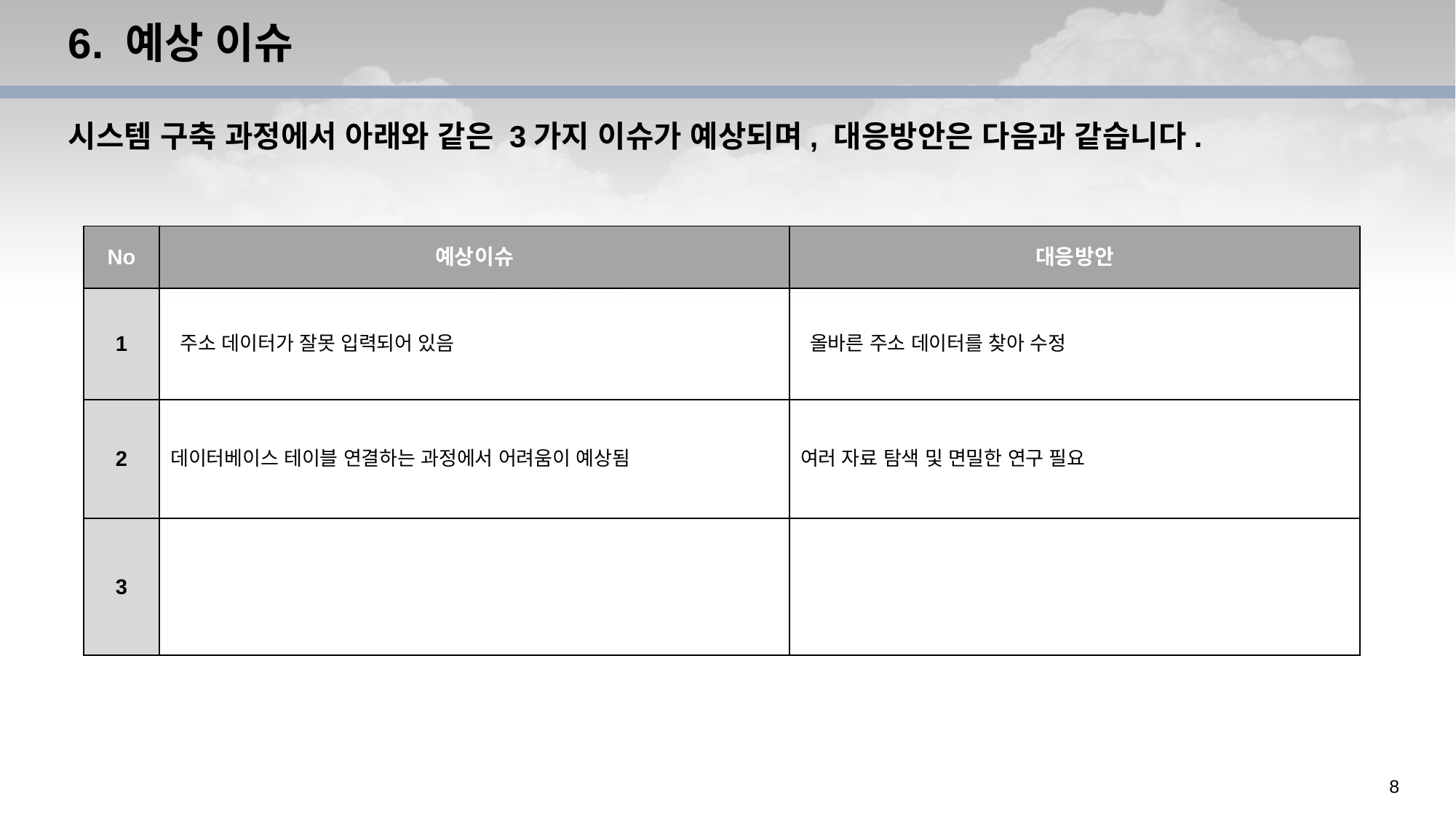

# 6. 예상 이슈
시스템 구축 과정에서 아래와 같은 3가지 이슈가 예상되며, 대응방안은 다음과 같습니다.
| No | 예상이슈 | 대응방안 |
| --- | --- | --- |
| 1 | 주소 데이터가 잘못 입력되어 있음 | 올바른 주소 데이터를 찾아 수정 |
| 2 | 데이터베이스 테이블 연결하는 과정에서 어려움이 예상됨 | 여러 자료 탐색 및 면밀한 연구 필요 |
| 3 |  |  |